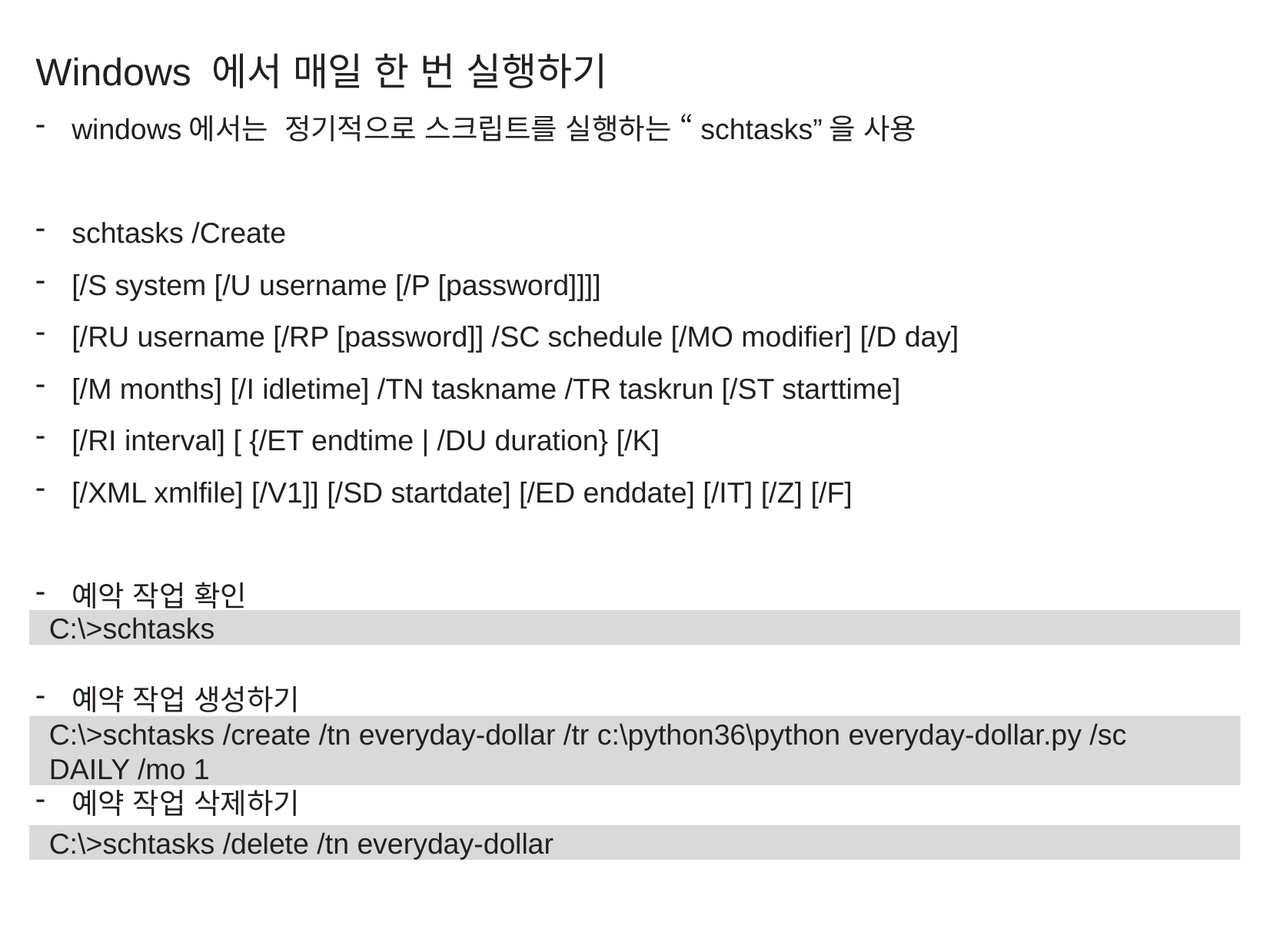

Windows 에서 매일 한 번 실행하기
windows에서는  정기적으로 스크립트를 실행하는 “schtasks”을 사용

schtasks /Create
[/S system [/U username [/P [password]]]]
[/RU username [/RP [password]] /SC schedule [/MO modifier] [/D day]
[/M months] [/I idletime] /TN taskname /TR taskrun [/ST starttime]
[/RI interval] [ {/ET endtime | /DU duration} [/K]
[/XML xmlfile] [/V1]] [/SD startdate] [/ED enddate] [/IT] [/Z] [/F]

예악 작업 확인

예약 작업 생성하기

예약 작업 삭제하기
C:\>schtasks
C:\>schtasks /create /tn everyday-dollar /tr c:\python36\python everyday-dollar.py /sc DAILY /mo 1
C:\>schtasks /delete /tn everyday-dollar